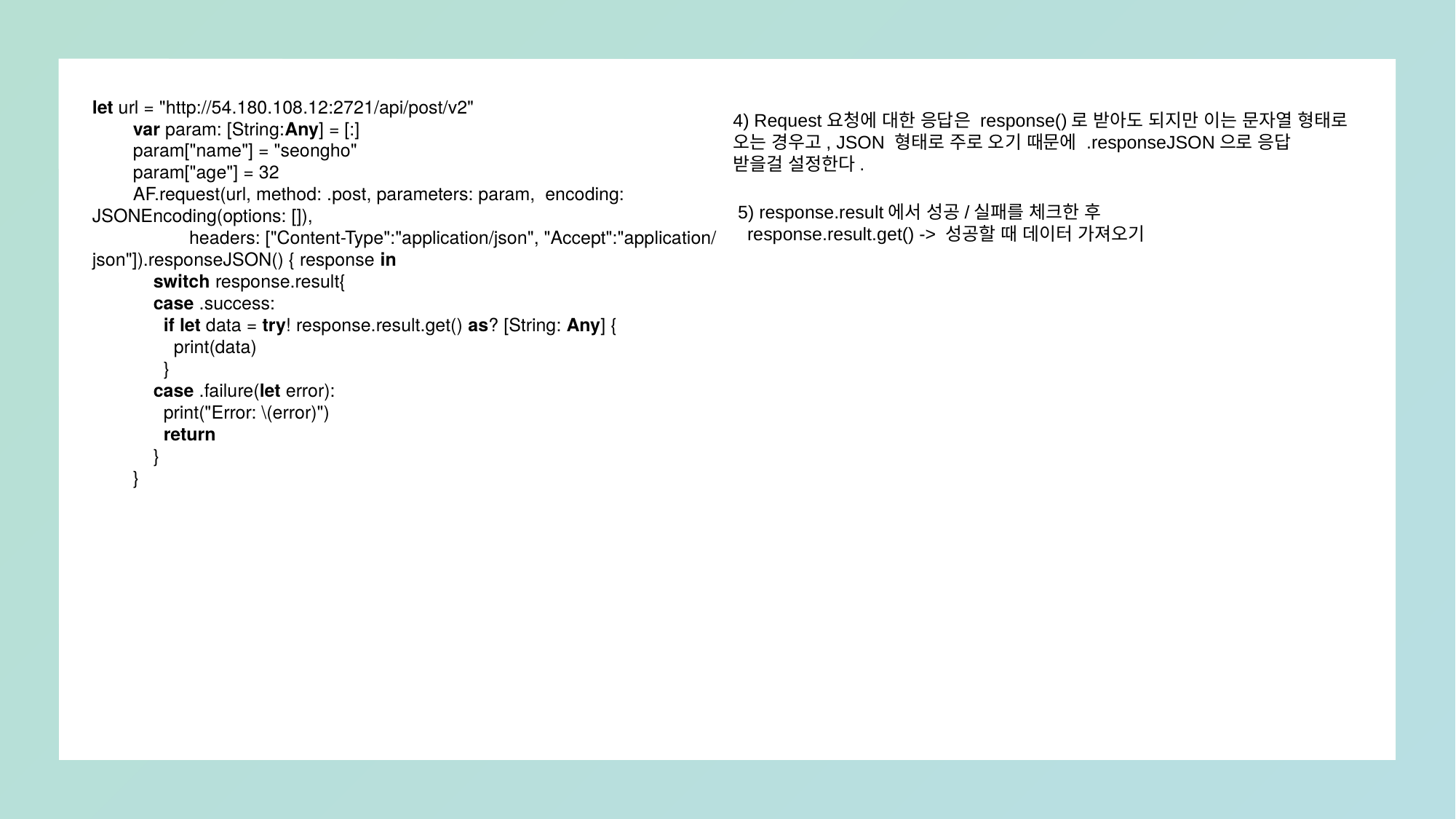

let url = "http://54.180.108.12:2721/api/post/v2"
        var param: [String:Any] = [:]
        param["name"] = "seongho"
        param["age"] = 32
        AF.request(url, method: .post, parameters: param,  encoding: JSONEncoding(options: []),
                   headers: ["Content-Type":"application/json", "Accept":"application/json"]).responseJSON() { response in
            switch response.result{
            case .success:
              if let data = try! response.result.get() as? [String: Any] {
                print(data)
              }
            case .failure(let error):
              print("Error: \(error)")
              return
            }
        }

4) Request요청에 대한 응답은 response()로 받아도 되지만 이는 문자열 형태로
오는 경우고, JSON 형태로 주로 오기 때문에 .responseJSON으로 응답
받을걸 설정한다.
5) response.result에서 성공/실패를 체크한 후
 response.result.get() -> 성공할 때 데이터 가져오기